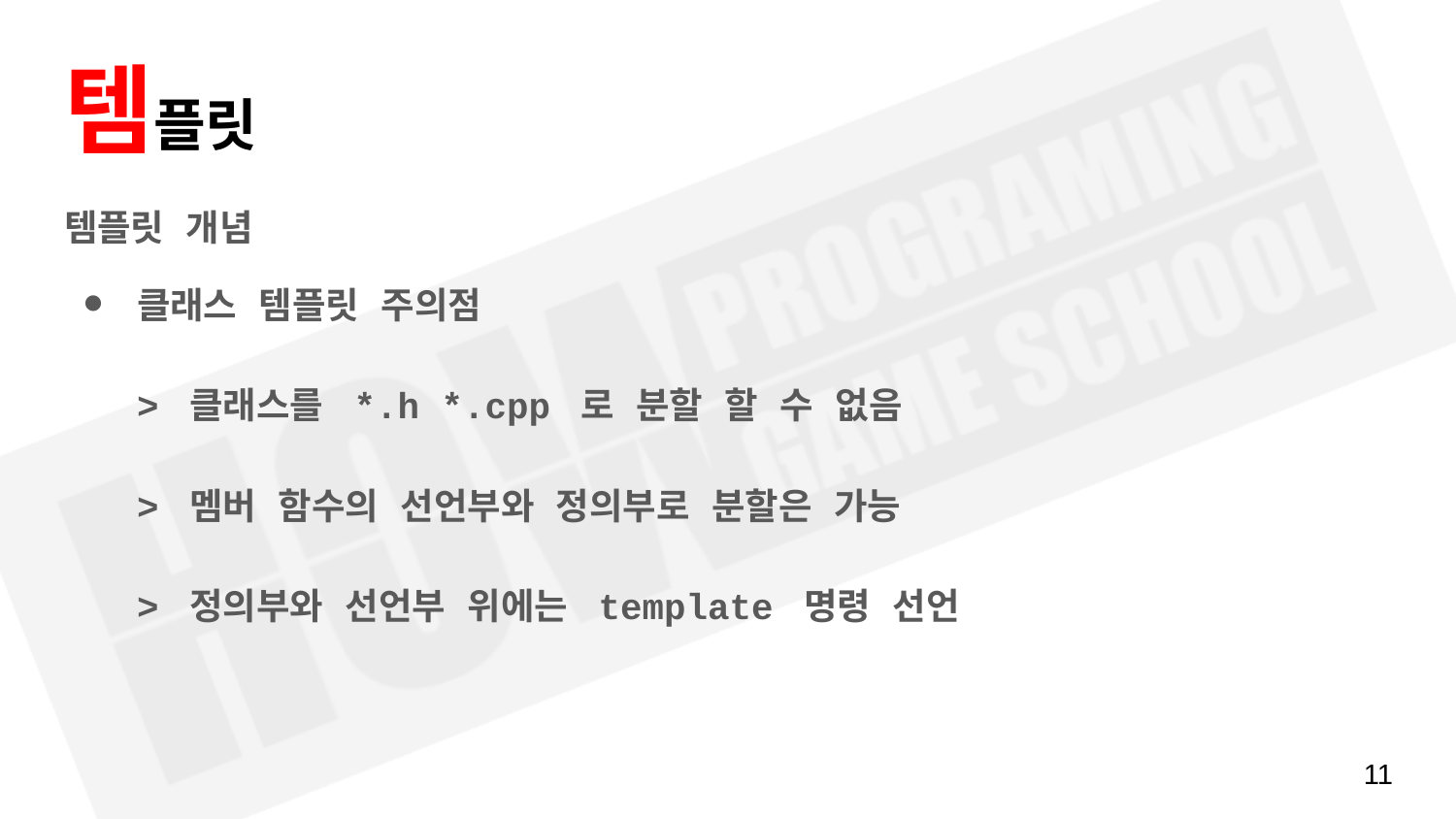

# 템플릿
템플릿 개념
클래스 템플릿 주의점
> 클래스를 *.h *.cpp 로 분할 할 수 없음
> 멤버 함수의 선언부와 정의부로 분할은 가능
> 정의부와 선언부 위에는 template 명령 선언
11